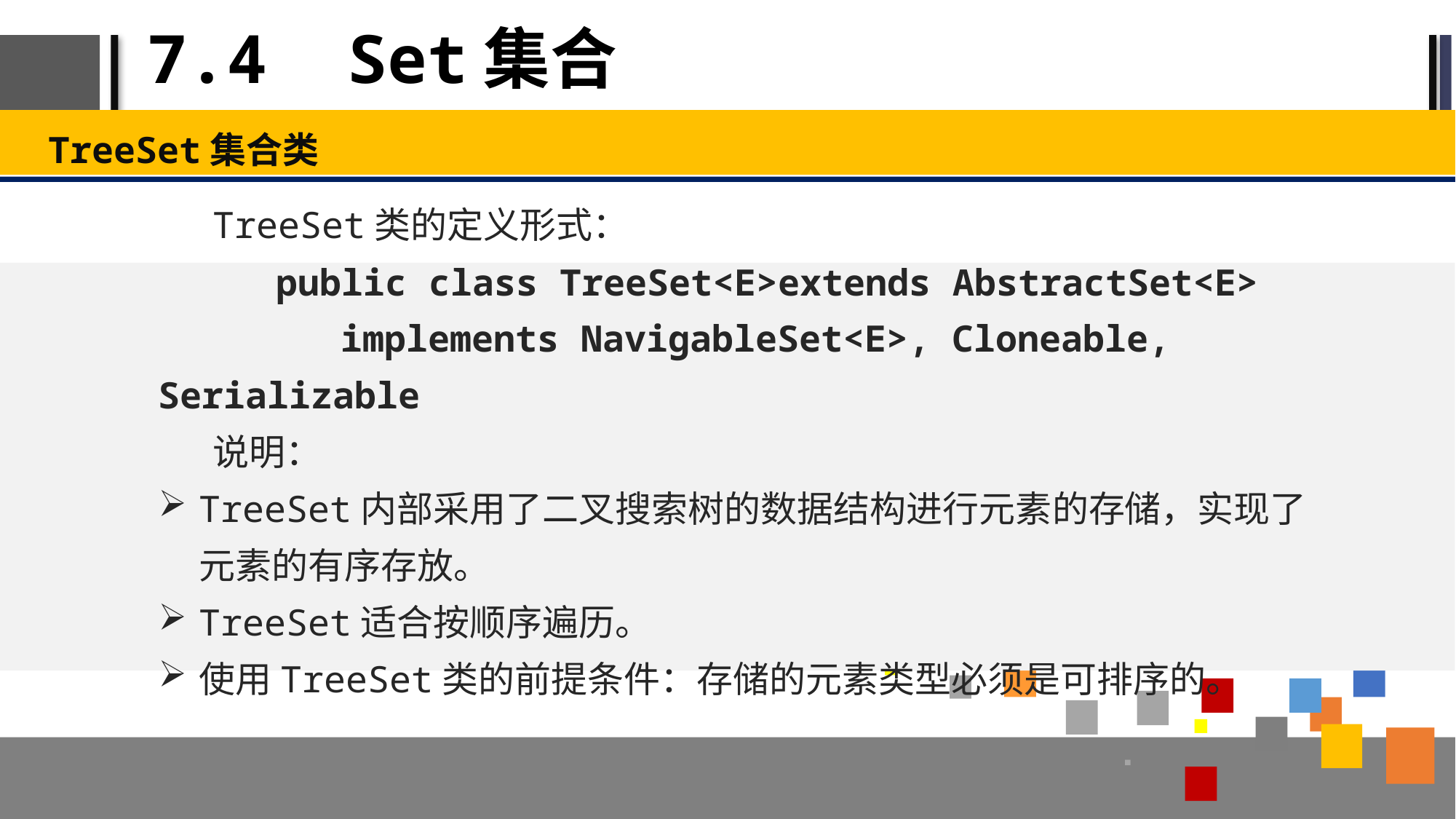

# 7.4  Set集合

TreeSet集合类

TreeSet类的定义形式：
public class TreeSet<E>extends AbstractSet<E>
implements NavigableSet<E>, Cloneable, Serializable
说明：
TreeSet内部采用了二叉搜索树的数据结构进行元素的存储，实现了元素的有序存放。
TreeSet适合按顺序遍历。
使用TreeSet类的前提条件：存储的元素类型必须是可排序的。